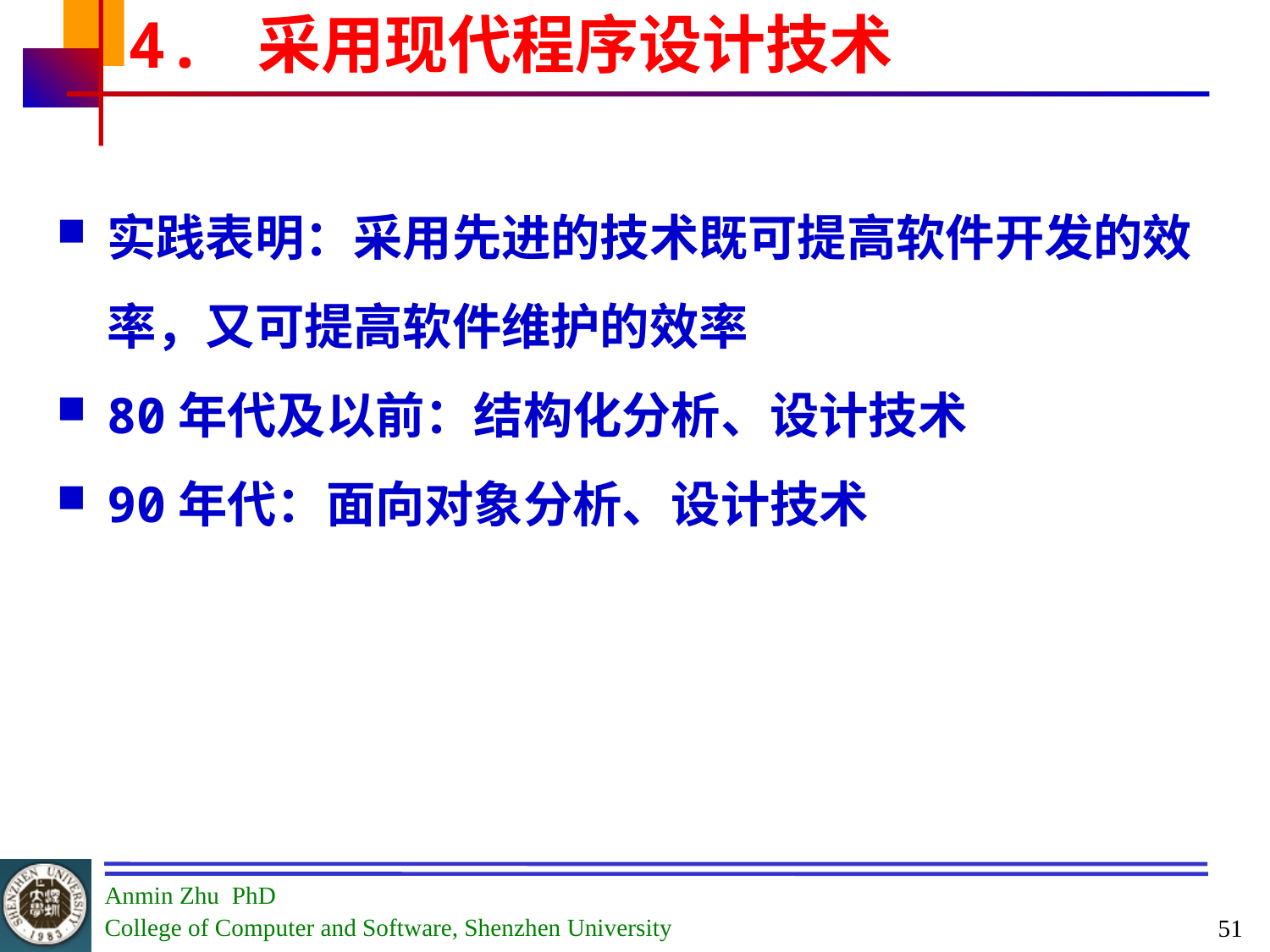

# 4. 采用现代程序设计技术
实践表明：采用先进的技术既可提高软件开发的效率，又可提高软件维护的效率
80年代及以前：结构化分析、设计技术
90年代：面向对象分析、设计技术